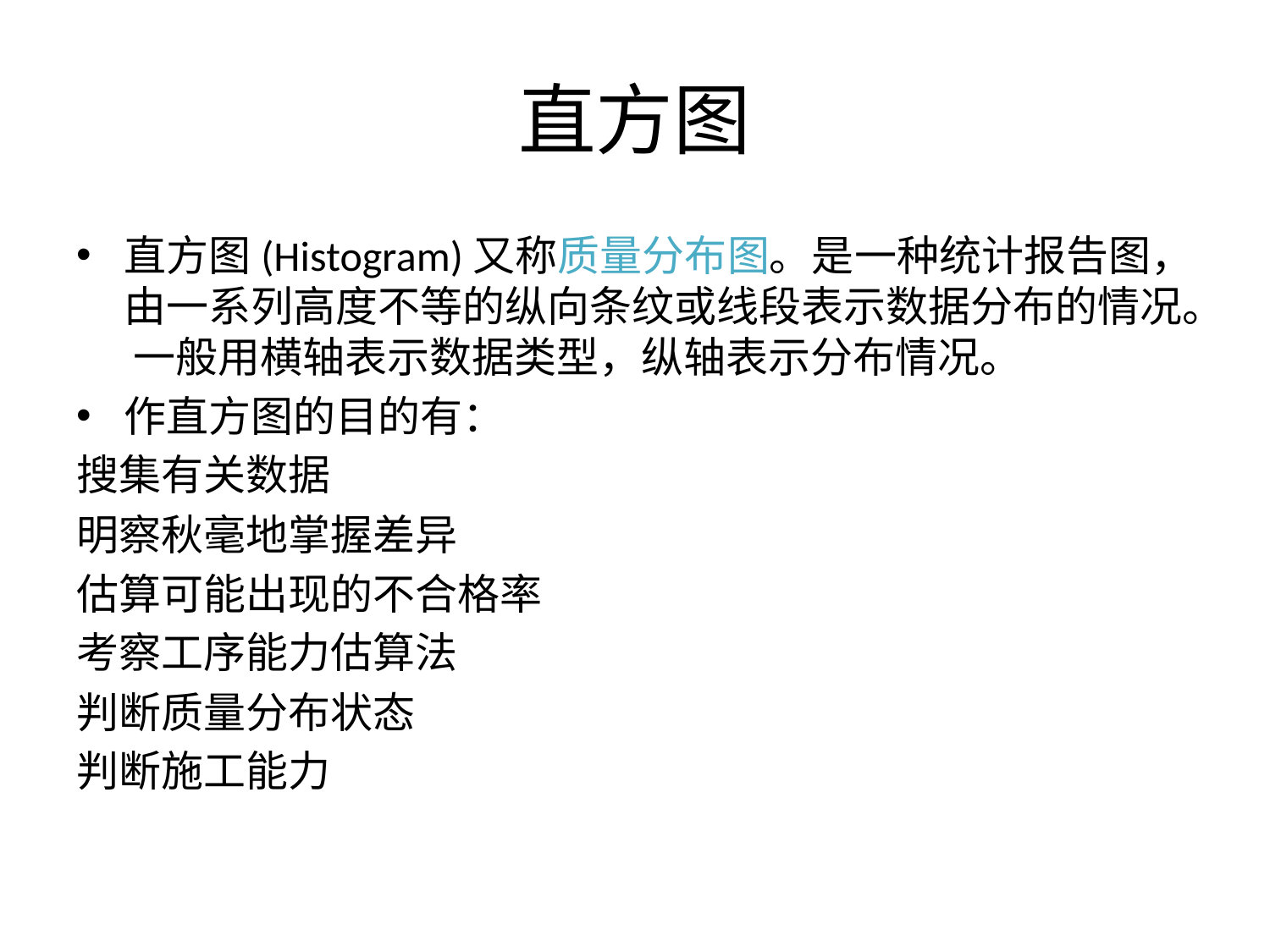

# 直方图
直方图(Histogram)又称质量分布图。是一种统计报告图，由一系列高度不等的纵向条纹或线段表示数据分布的情况。 一般用横轴表示数据类型，纵轴表示分布情况。
作直方图的目的有：
搜集有关数据
明察秋毫地掌握差异
估算可能出现的不合格率
考察工序能力估算法
判断质量分布状态
判断施工能力